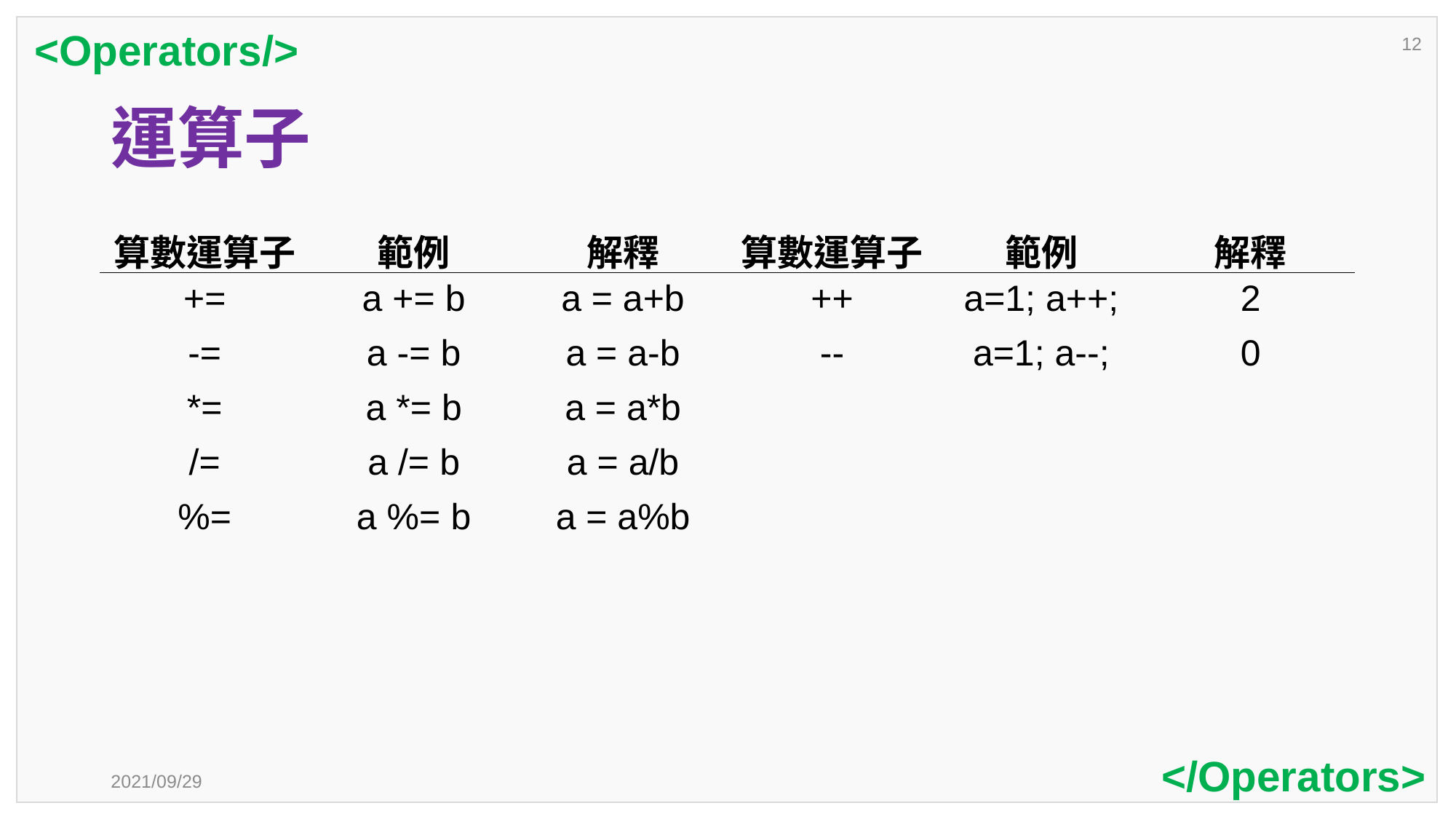

<Operators/>
12
# 運算子
| 算數運算子 | 範例 | 解釋 | 算數運算子 | 範例 | 解釋 |
| --- | --- | --- | --- | --- | --- |
| += | a += b | a = a+b | ++ | a=1; a++; | 2 |
| -= | a -= b | a = a-b | -- | a=1; a--; | 0 |
| \*= | a \*= b | a = a\*b |  |  |  |
| /= | a /= b | a = a/b |  |  |  |
| %= | a %= b | a = a%b |  |  |  |
|  |  |  |  |  |  |
</Operators>
2021/09/29